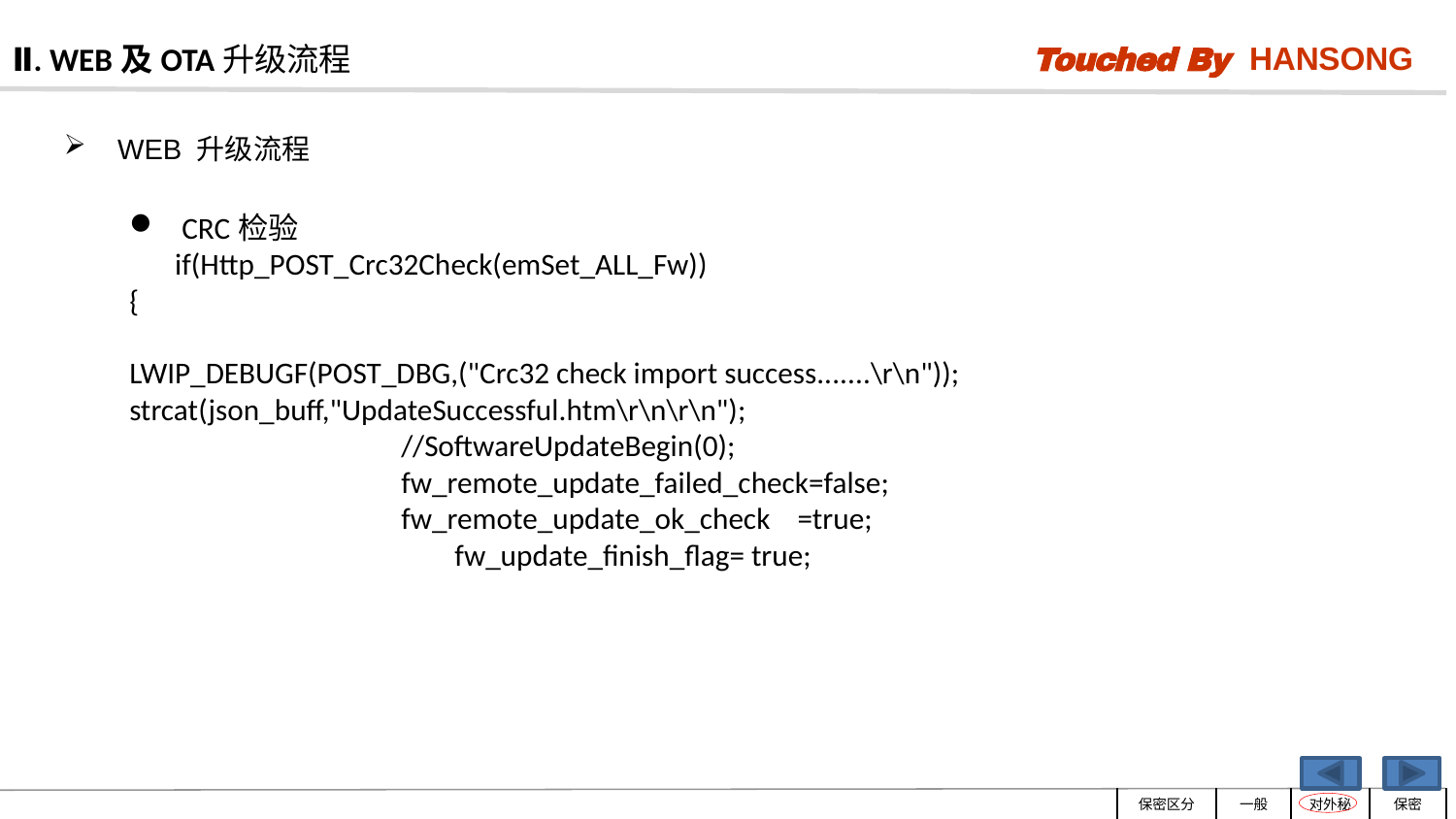

Ⅱ. WEB及OTA升级流程

 WEB 升级流程
 CRC检验
	if(Http_POST_Crc32Check(emSet_ALL_Fw))
{

LWIP_DEBUGF(POST_DBG,("Crc32 check import success.......\r\n"));
strcat(json_buff,"UpdateSuccessful.htm\r\n\r\n");
                                        //SoftwareUpdateBegin(0);
                                        fw_remote_update_failed_check=false;
                                        fw_remote_update_ok_check    =true;
		     fw_update_finish_flag= true;